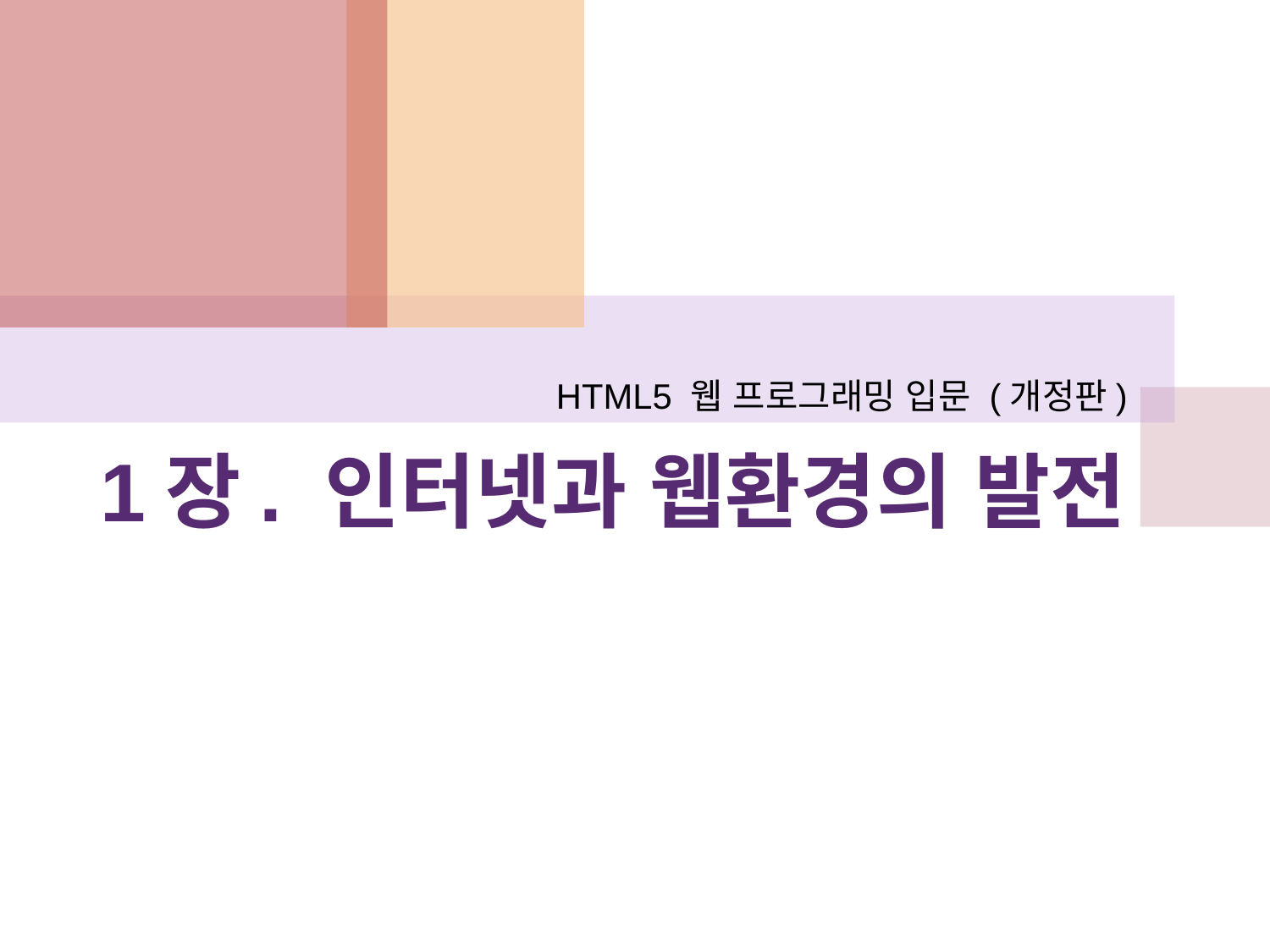

HTML5 웹 프로그래밍 입문 (개정판)
# 1장. 인터넷과 웹환경의 발전